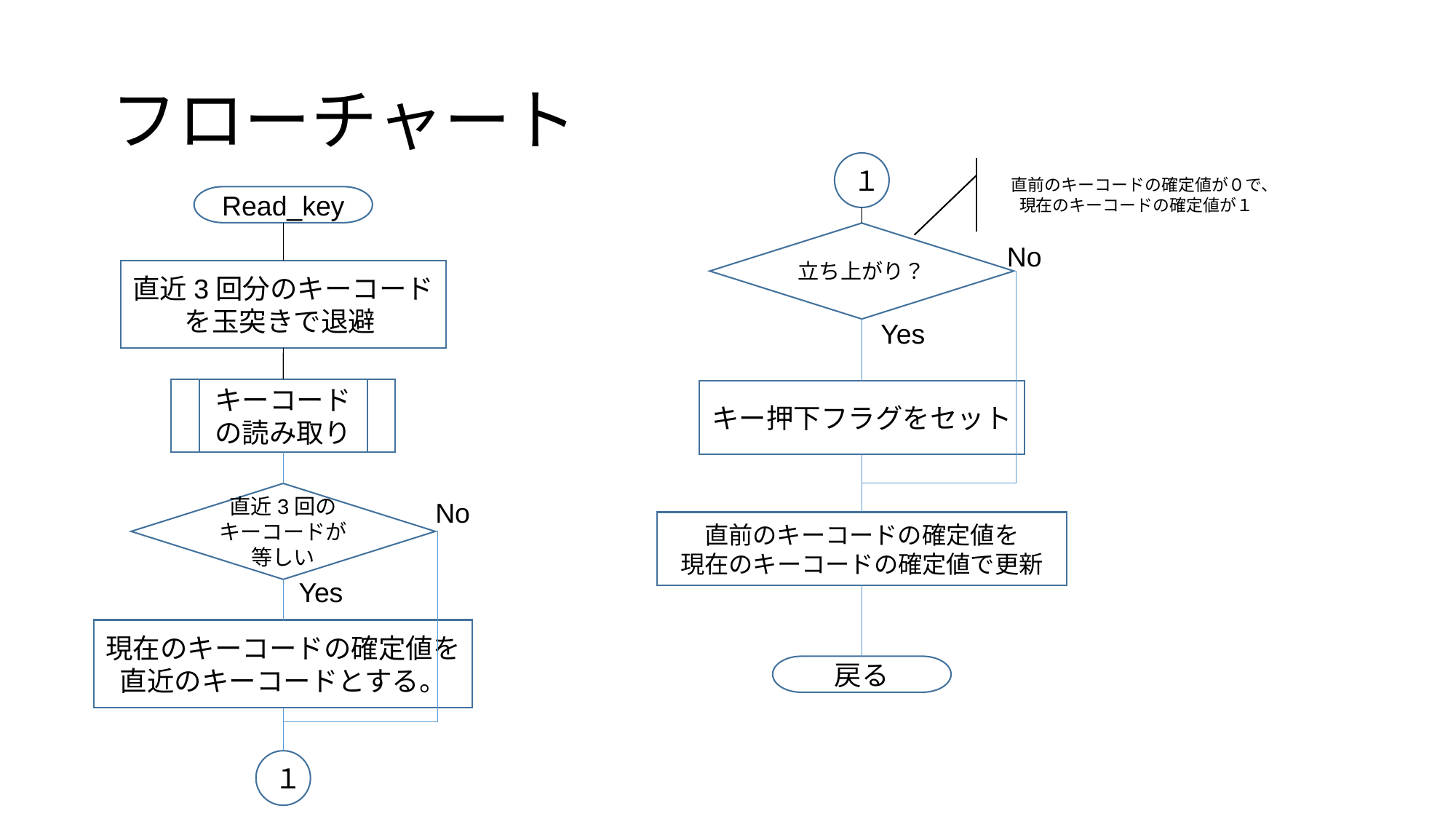

# フローチャート
１
直前のキーコードの確定値が０で、
現在のキーコードの確定値が１
Read_key
立ち上がり？
No
直近3回分のキーコードを玉突きで退避
Yes
キーコードの読み取り
キー押下フラグをセット
直近3回の
キーコードが等しい
No
直前のキーコードの確定値を
現在のキーコードの確定値で更新
Yes
現在のキーコードの確定値を直近のキーコードとする。
戻る
１